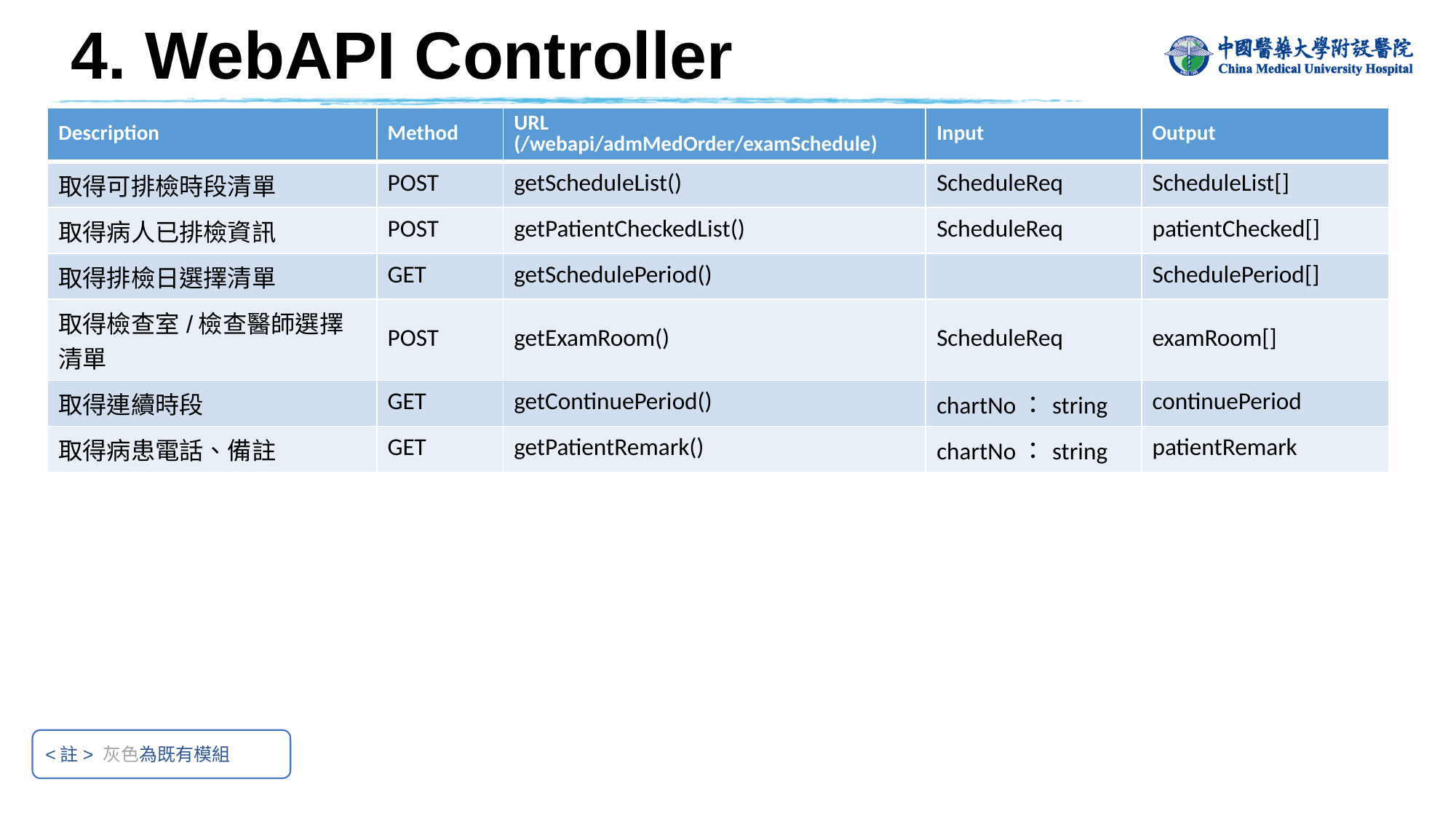

# 4. WebAPI Controller
| Description | Method | URL (/webapi/admMedOrder/examSchedule) | Input | Output |
| --- | --- | --- | --- | --- |
| 取得可排檢時段清單 | POST | getScheduleList() | ScheduleReq | ScheduleList[] |
| 取得病人已排檢資訊 | POST | getPatientCheckedList() | ScheduleReq | patientChecked[] |
| 取得排檢日選擇清單 | GET | getSchedulePeriod() |  | SchedulePeriod[] |
| 取得檢查室/檢查醫師選擇清單 | POST | getExamRoom() | ScheduleReq | examRoom[] |
| 取得連續時段 | GET | getContinuePeriod() | chartNo：string | continuePeriod |
| 取得病患電話、備註 | GET | getPatientRemark() | chartNo：string | patientRemark |
<註> 灰色為既有模組